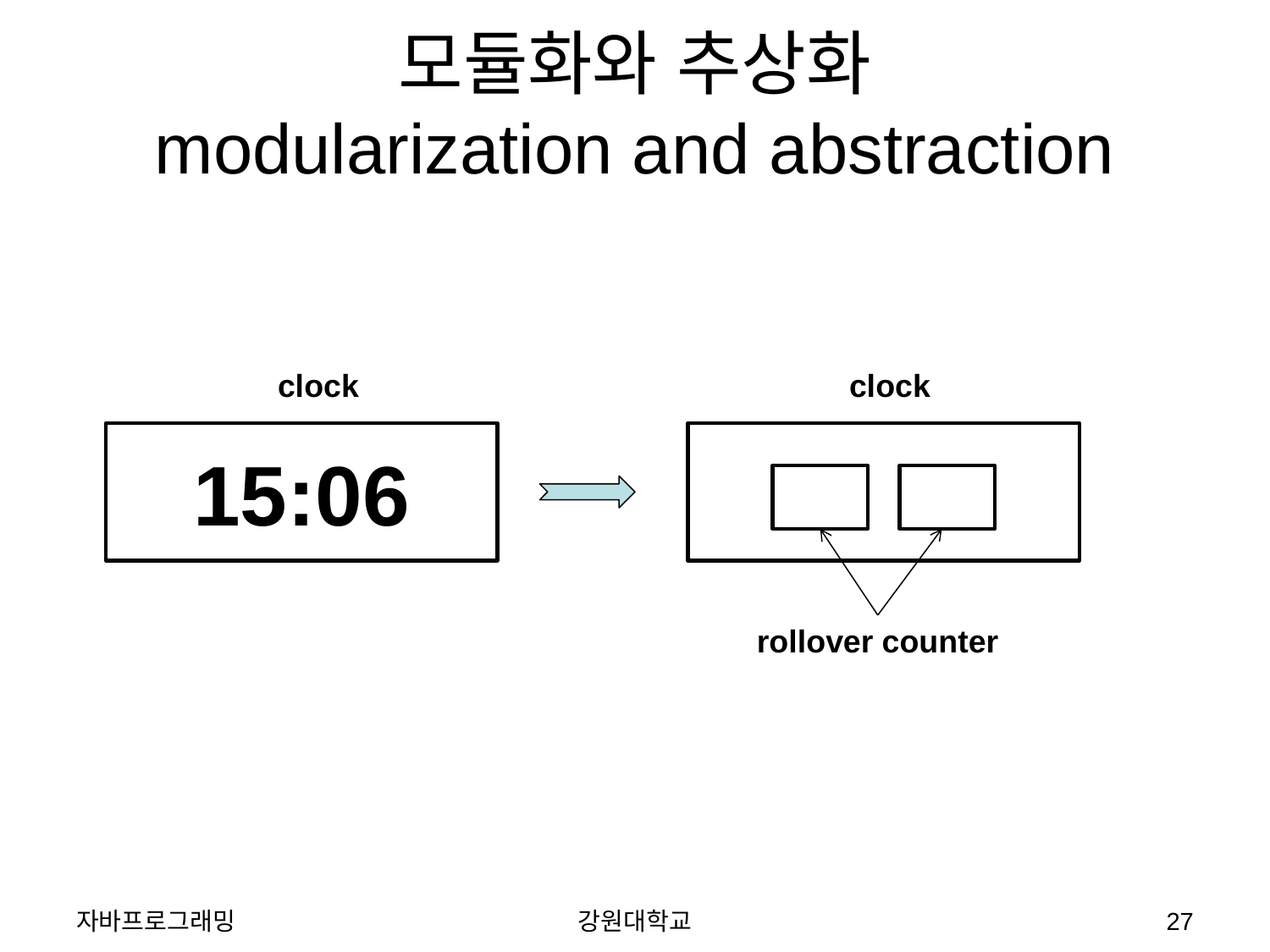

# 모듈화와 추상화 modularization and abstraction
clock
clock
15:06

rollover counter
자바프로그래밍
강원대학교
27